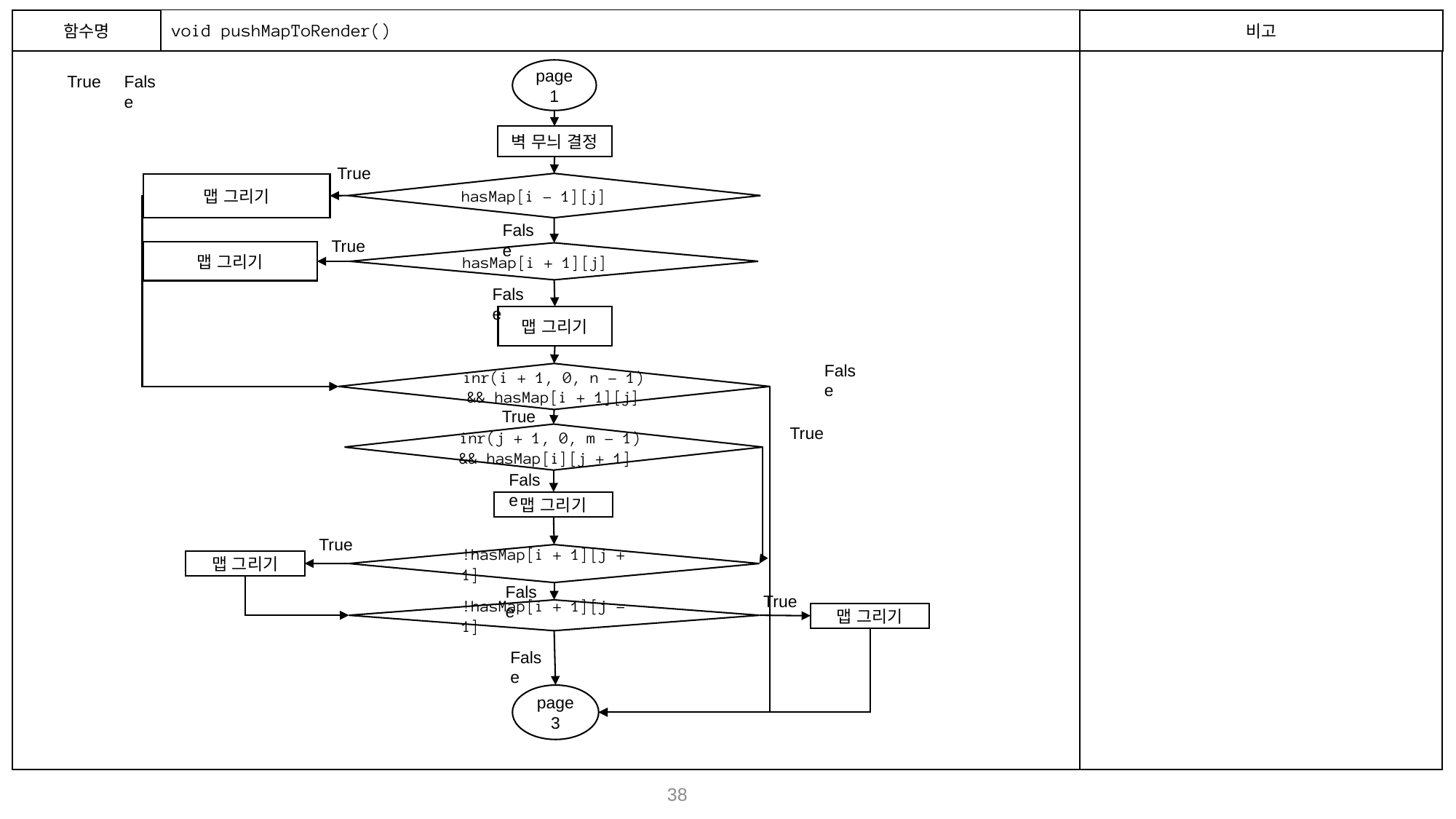

함수명
# void pushMapToRender()
비고

page 1
True
False
벽 무늬 결정
True
hasMap[i - 1][j]
맵 그리기
False
True
맵 그리기
hasMap[i + 1][j]
False
맵 그리기
False
inr(i + 1, 0, n - 1) && hasMap[i + 1][j]
True
True
inr(j + 1, 0, m - 1) && hasMap[i][j + 1]
False
맵 그리기
True
!hasMap[i + 1][j + 1]
맵 그리기
False
True
!hasMap[i + 1][j - 1]
맵 그리기
False
page 3
38